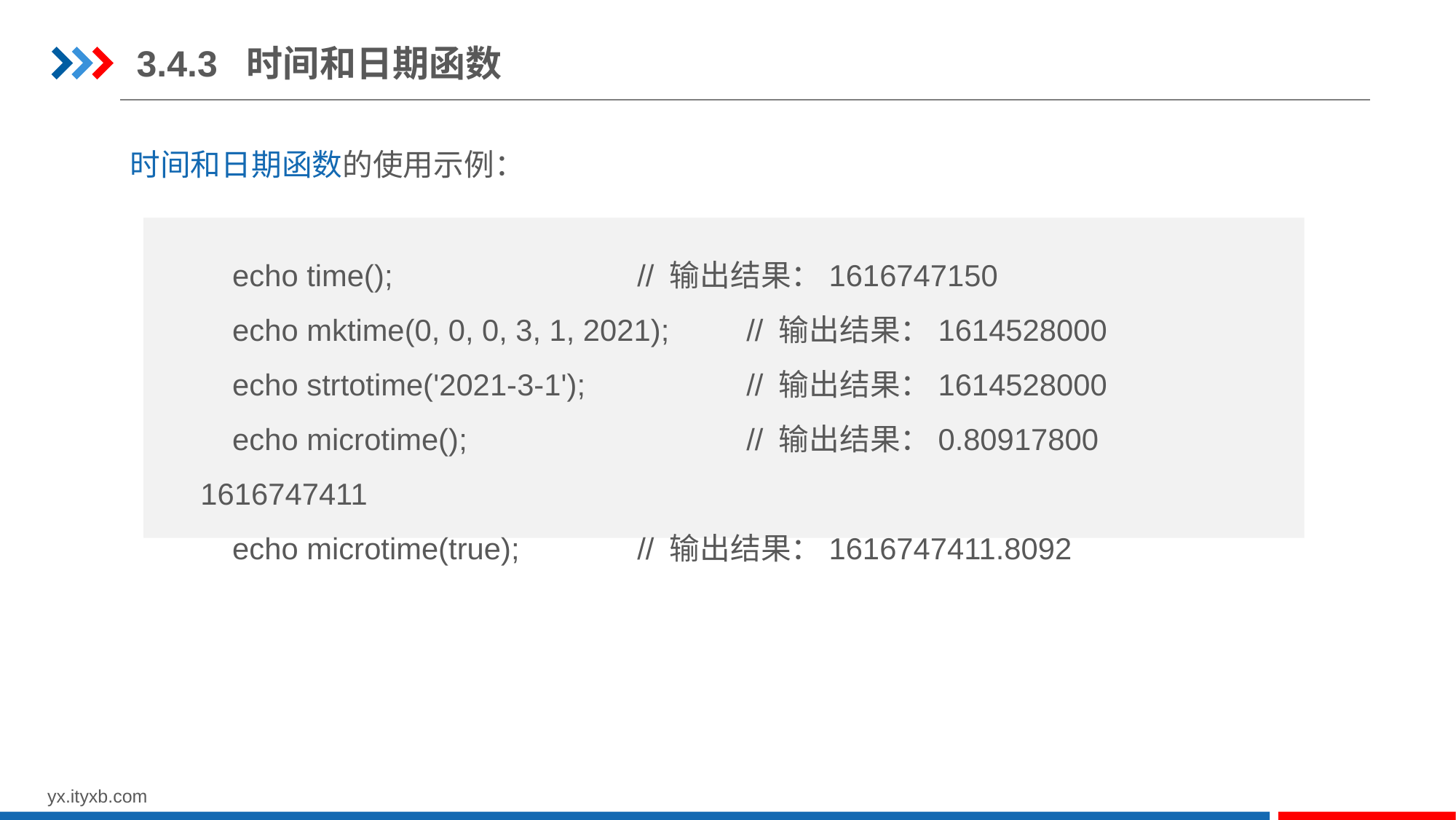

3.4.3  时间和日期函数
时间和日期函数的使用示例：

echo time();			// 输出结果：1616747150
echo mktime(0, 0, 0, 3, 1, 2021);	// 输出结果：1614528000
echo strtotime('2021-3-1');		// 输出结果：1614528000
echo microtime();			// 输出结果：0.80917800 1616747411
echo microtime(true);		// 输出结果：1616747411.8092